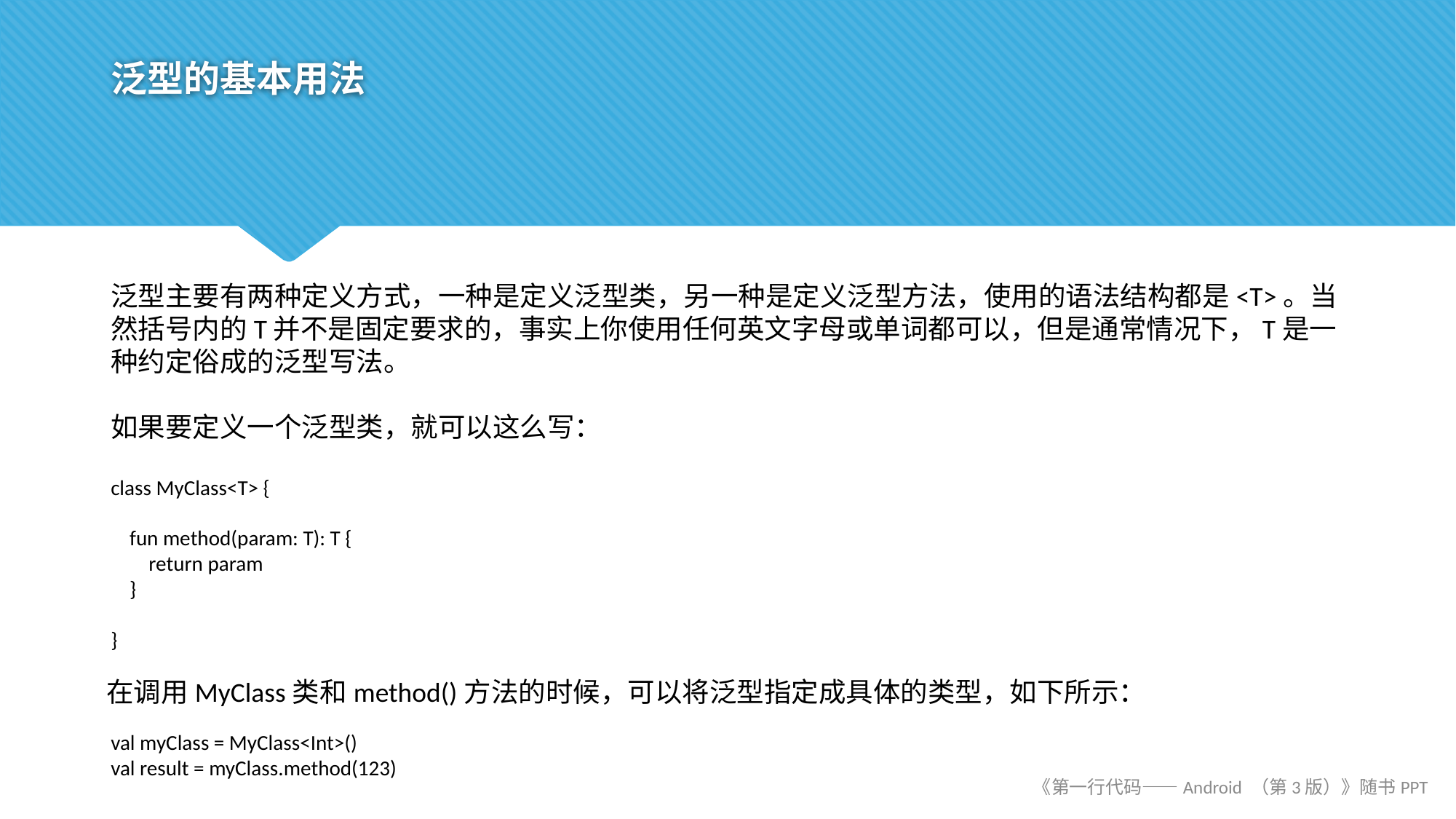

# 泛型的基本用法
泛型主要有两种定义方式，一种是定义泛型类，另一种是定义泛型方法，使用的语法结构都是<T>。当然括号内的T并不是固定要求的，事实上你使用任何英文字母或单词都可以，但是通常情况下，T是一种约定俗成的泛型写法。

如果要定义一个泛型类，就可以这么写：
class MyClass<T> {

    fun method(param: T): T {
        return param
    }

}
在调用MyClass类和method()方法的时候，可以将泛型指定成具体的类型，如下所示：
val myClass = MyClass<Int>()
val result = myClass.method(123)